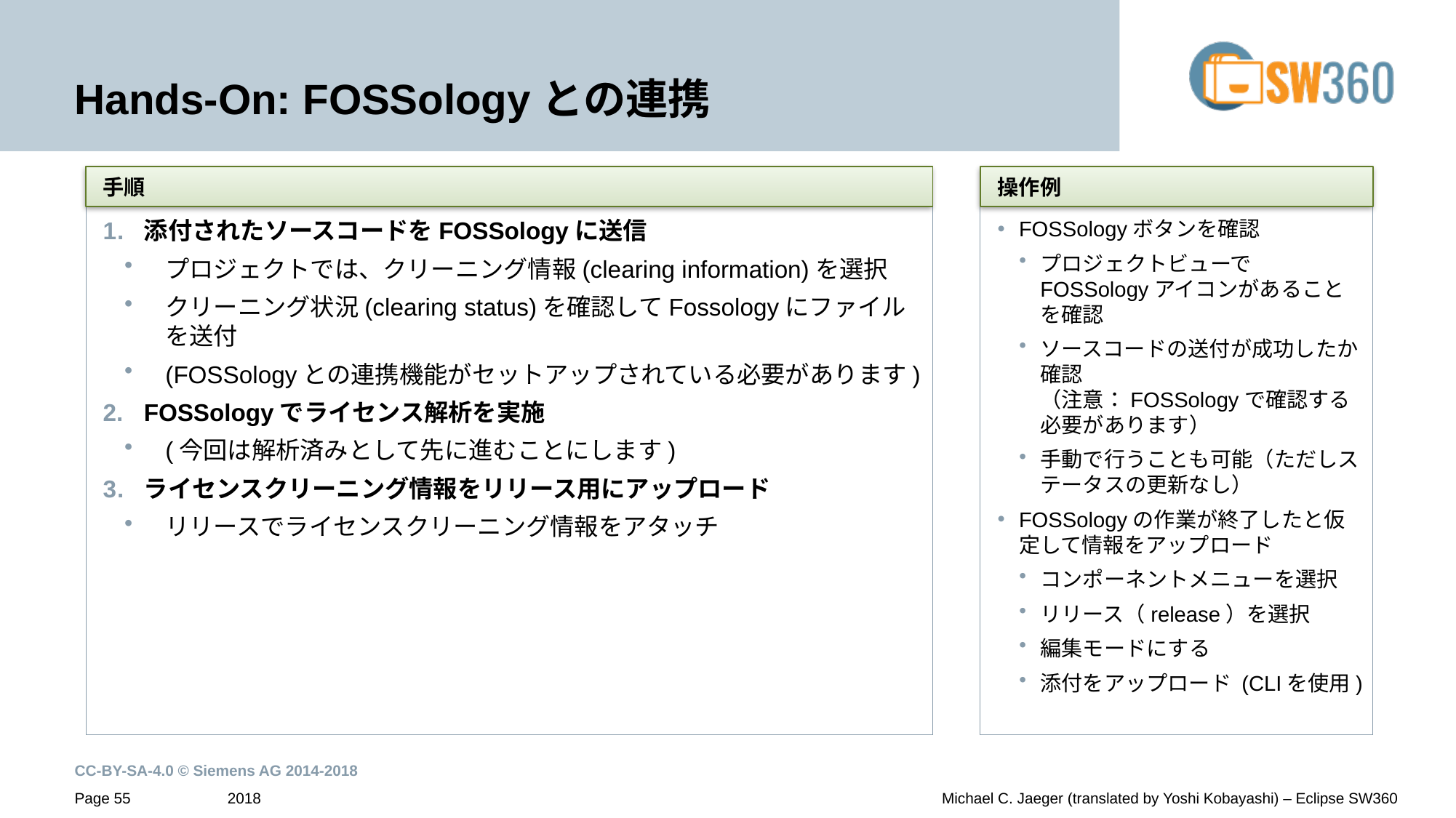

# Hands-On: FOSSologyとの連携
手順
操作例
FOSSologyボタンを確認
プロジェクトビューでFOSSologyアイコンがあることを確認
ソースコードの送付が成功したか確認
（注意：FOSSologyで確認する必要があります）
手動で行うことも可能（ただしステータスの更新なし）
FOSSologyの作業が終了したと仮定して情報をアップロード
コンポーネントメニューを選択
リリース（release）を選択
編集モードにする
添付をアップロード (CLIを使用)

添付されたソースコードをFOSSologyに送信
プロジェクトでは、クリーニング情報(clearing information)を選択
クリーニング状況(clearing status)を確認してFossologyにファイルを送付
(FOSSologyとの連携機能がセットアップされている必要があります)
FOSSologyでライセンス解析を実施
(今回は解析済みとして先に進むことにします)
ライセンスクリーニング情報をリリース用にアップロード
リリースでライセンスクリーニング情報をアタッチ